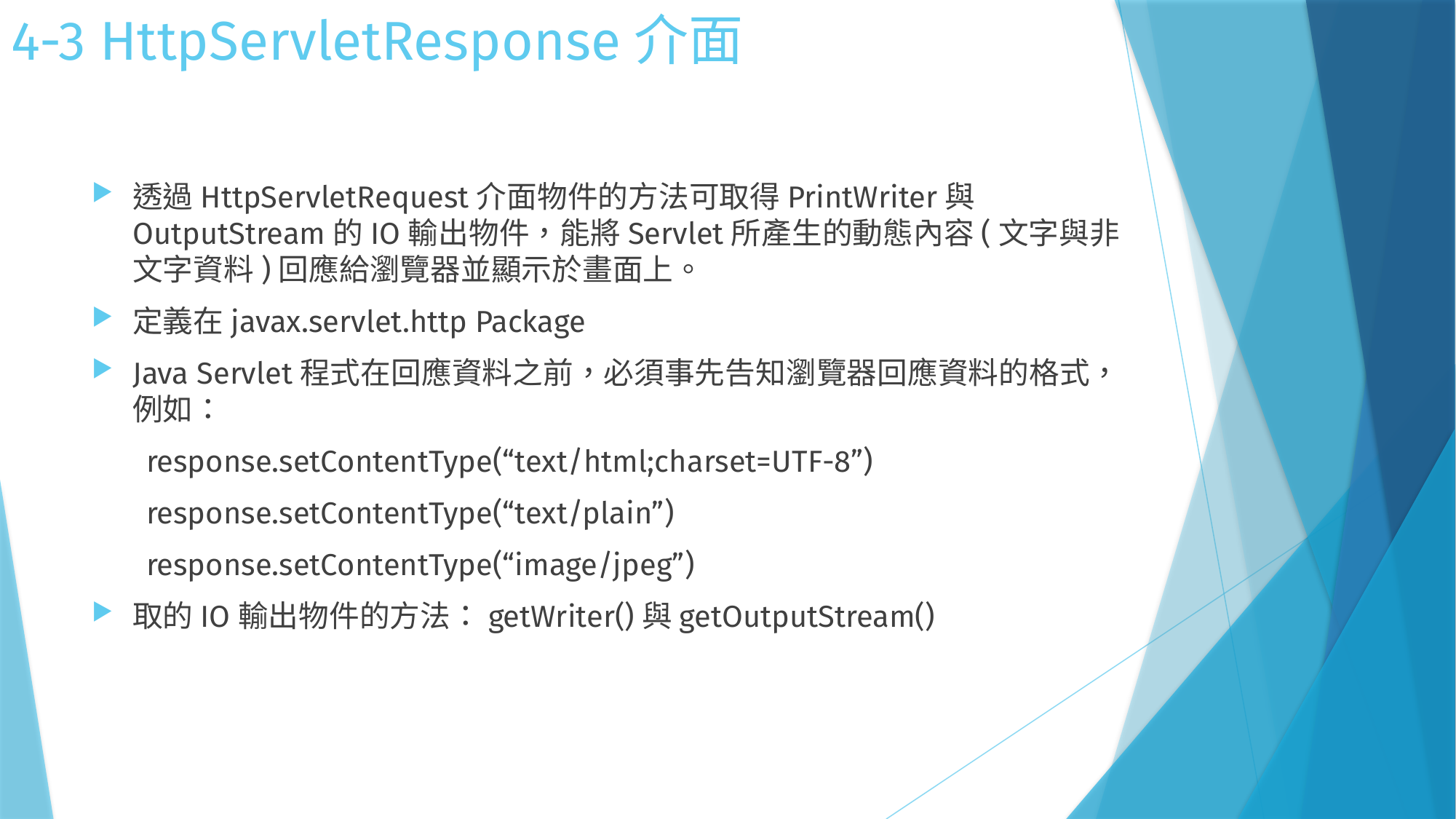

# 4-3 HttpServletResponse介面
透過HttpServletRequest介面物件的方法可取得PrintWriter與OutputStream的IO輸出物件，能將Servlet所產生的動態內容(文字與非文字資料)回應給瀏覽器並顯示於畫面上。
定義在javax.servlet.http Package
Java Servlet程式在回應資料之前，必須事先告知瀏覽器回應資料的格式，例如：
response.setContentType(“text/html;charset=UTF-8”)
response.setContentType(“text/plain”)
response.setContentType(“image/jpeg”)
取的IO輸出物件的方法：getWriter()與getOutputStream()